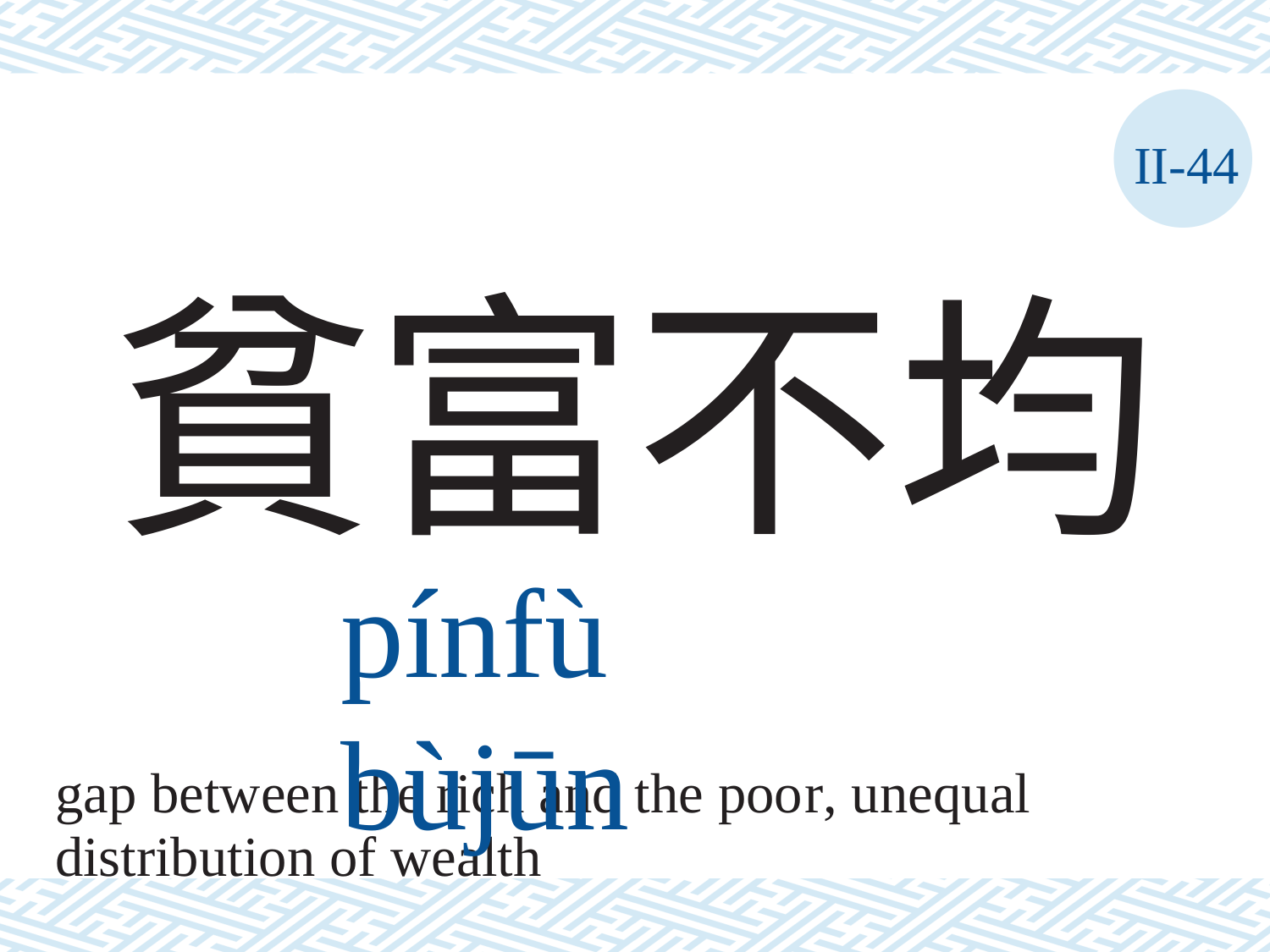

II-44
貧富不均
pínfù	bùjūn
gap between the rich and the poor, unequal
distribution of wealth